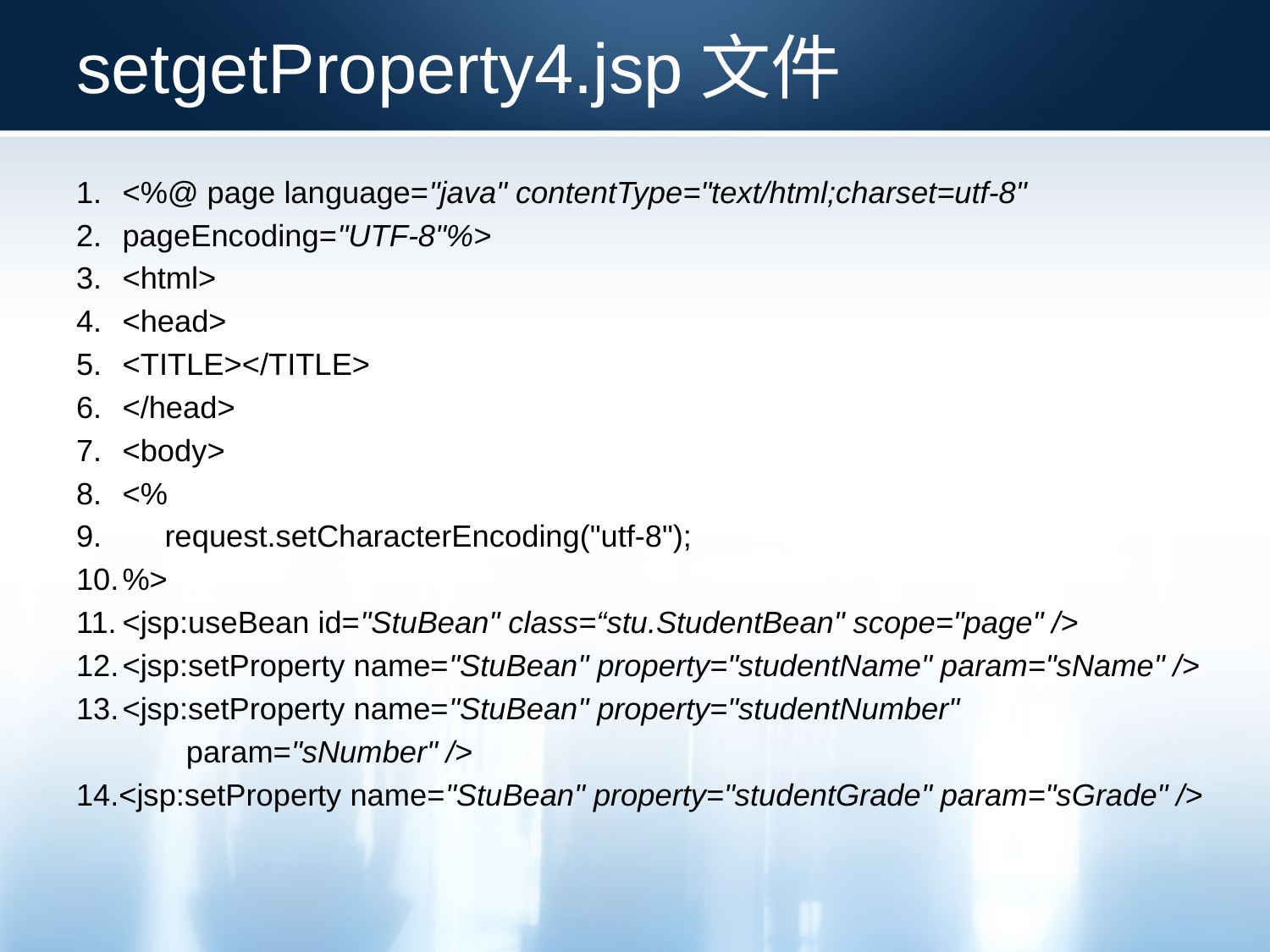

# setgetProperty4.jsp文件
<%@ page language="java" contentType="text/html;charset=utf-8"
pageEncoding="UTF-8"%>
<html>
<head>
<TITLE></TITLE>
</head>
<body>
<%
     request.setCharacterEncoding("utf-8");
%>
<jsp:useBean id="StuBean" class=“stu.StudentBean" scope="page" />
<jsp:setProperty name="StuBean" property="studentName" param="sName" />
<jsp:setProperty name="StuBean" property="studentNumber"
             param="sNumber" />
14.<jsp:setProperty name="StuBean" property="studentGrade" param="sGrade" />